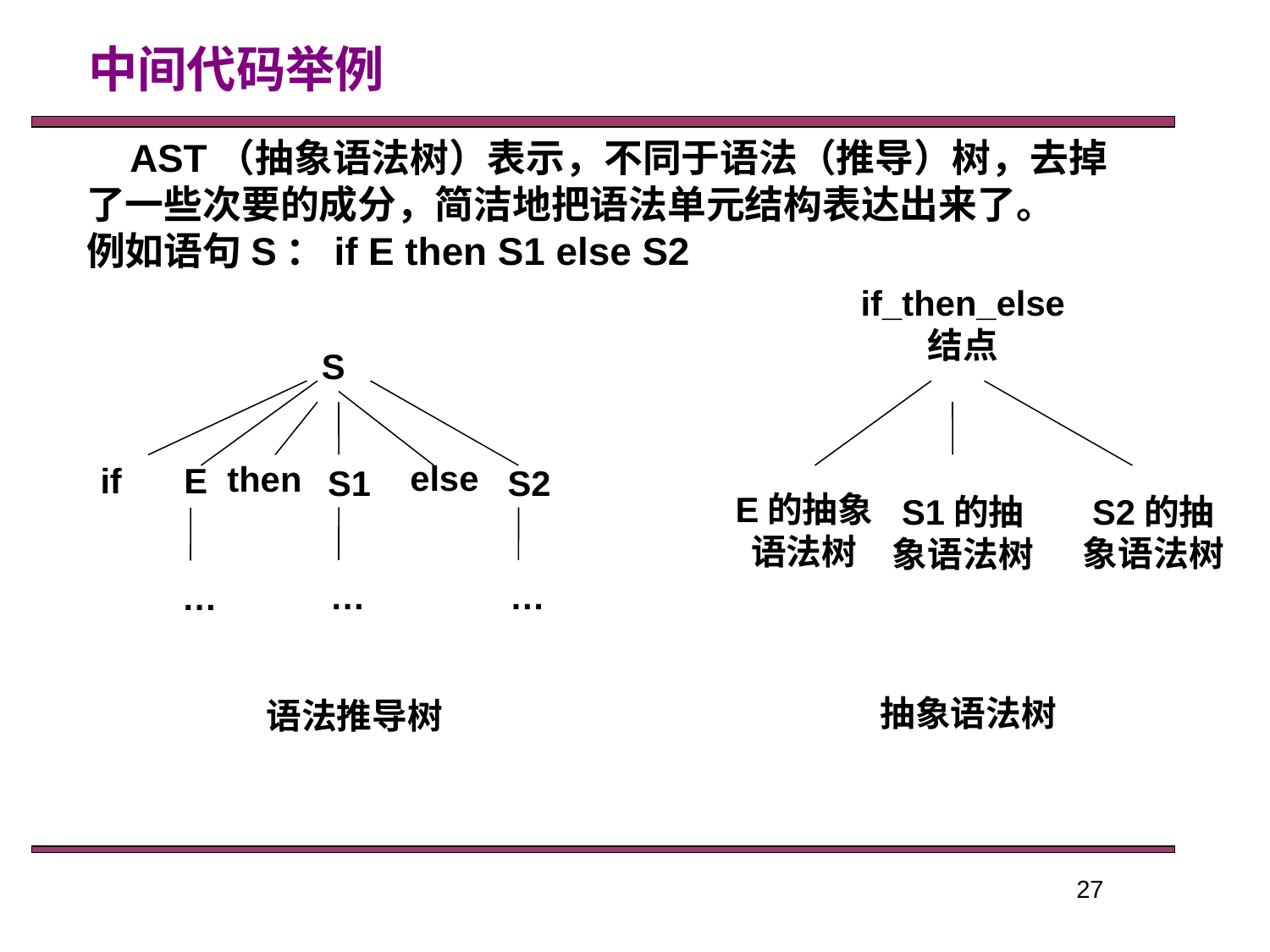

中间代码举例
    AST（抽象语法树）表示，不同于语法（推导）树，去掉了一些次要的成分，简洁地把语法单元结构表达出来了。
例如语句S：if E then S1 else S2
if_then_else
结点
S

else
then
if
E
S2
S1
E的抽象语法树
S2的抽象语法树
S1的抽象语法树

…
…
…
抽象语法树
语法推导树
27